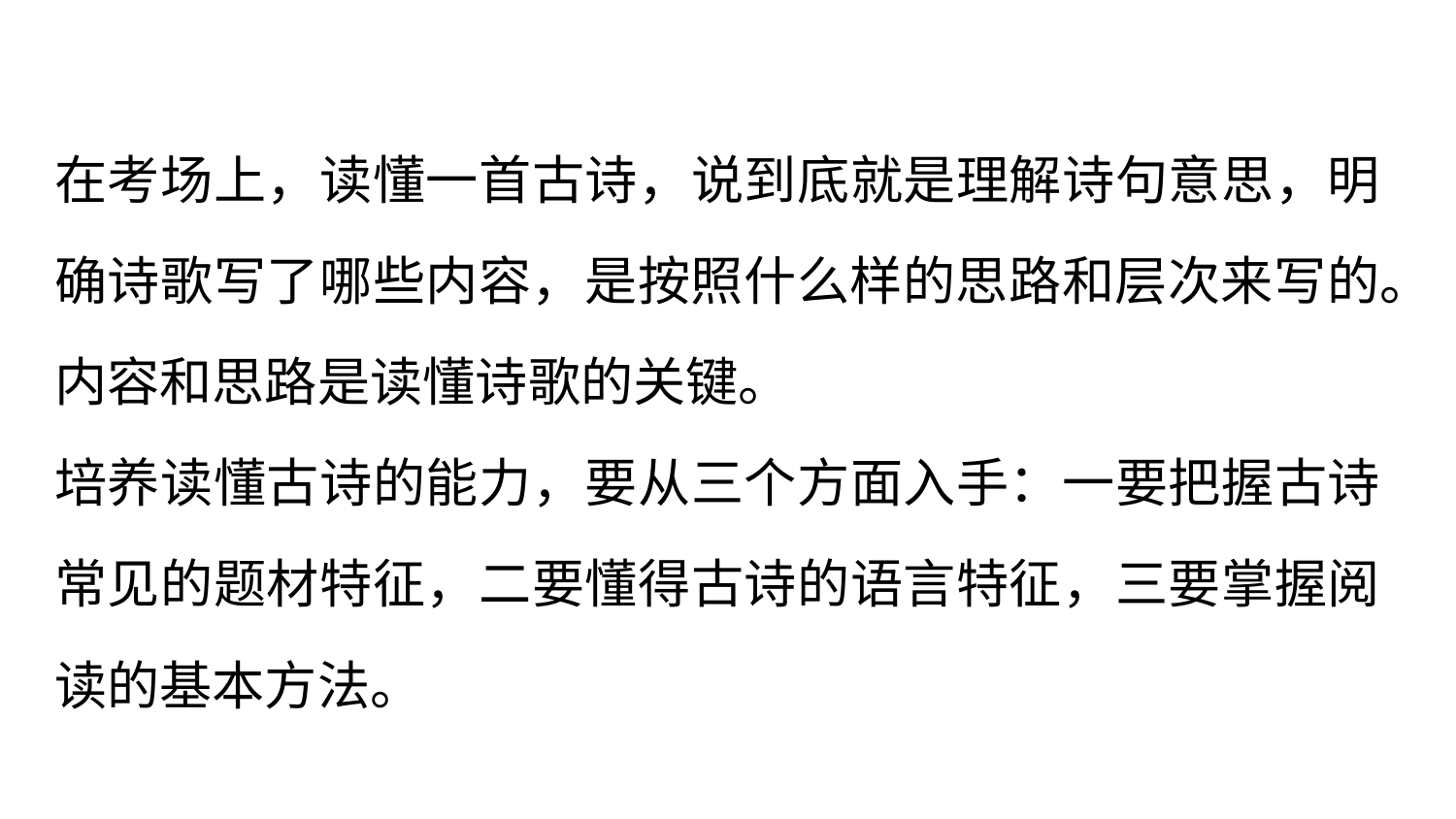

在考场上，读懂一首古诗，说到底就是理解诗句意思，明确诗歌写了哪些内容，是按照什么样的思路和层次来写的。内容和思路是读懂诗歌的关键。
培养读懂古诗的能力，要从三个方面入手：一要把握古诗常见的题材特征，二要懂得古诗的语言特征，三要掌握阅读的基本方法。